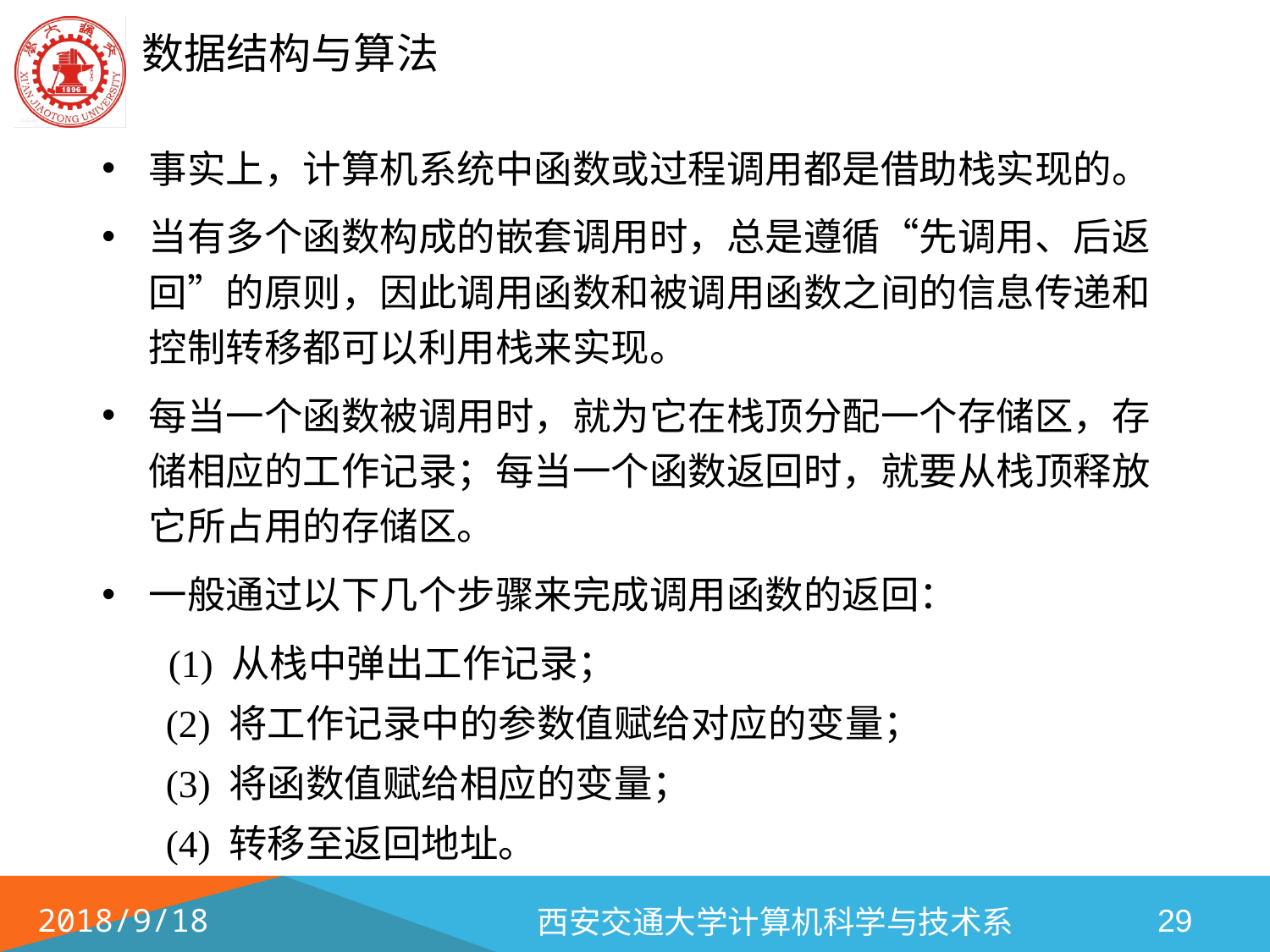

事实上，计算机系统中函数或过程调用都是借助栈实现的。
当有多个函数构成的嵌套调用时，总是遵循“先调用、后返回”的原则，因此调用函数和被调用函数之间的信息传递和控制转移都可以利用栈来实现。
每当一个函数被调用时，就为它在栈顶分配一个存储区，存储相应的工作记录；每当一个函数返回时，就要从栈顶释放它所占用的存储区。
一般通过以下几个步骤来完成调用函数的返回：
	  (1) 从栈中弹出工作记录；
(2) 将工作记录中的参数值赋给对应的变量；
(3) 将函数值赋给相应的变量；
(4) 转移至返回地址。